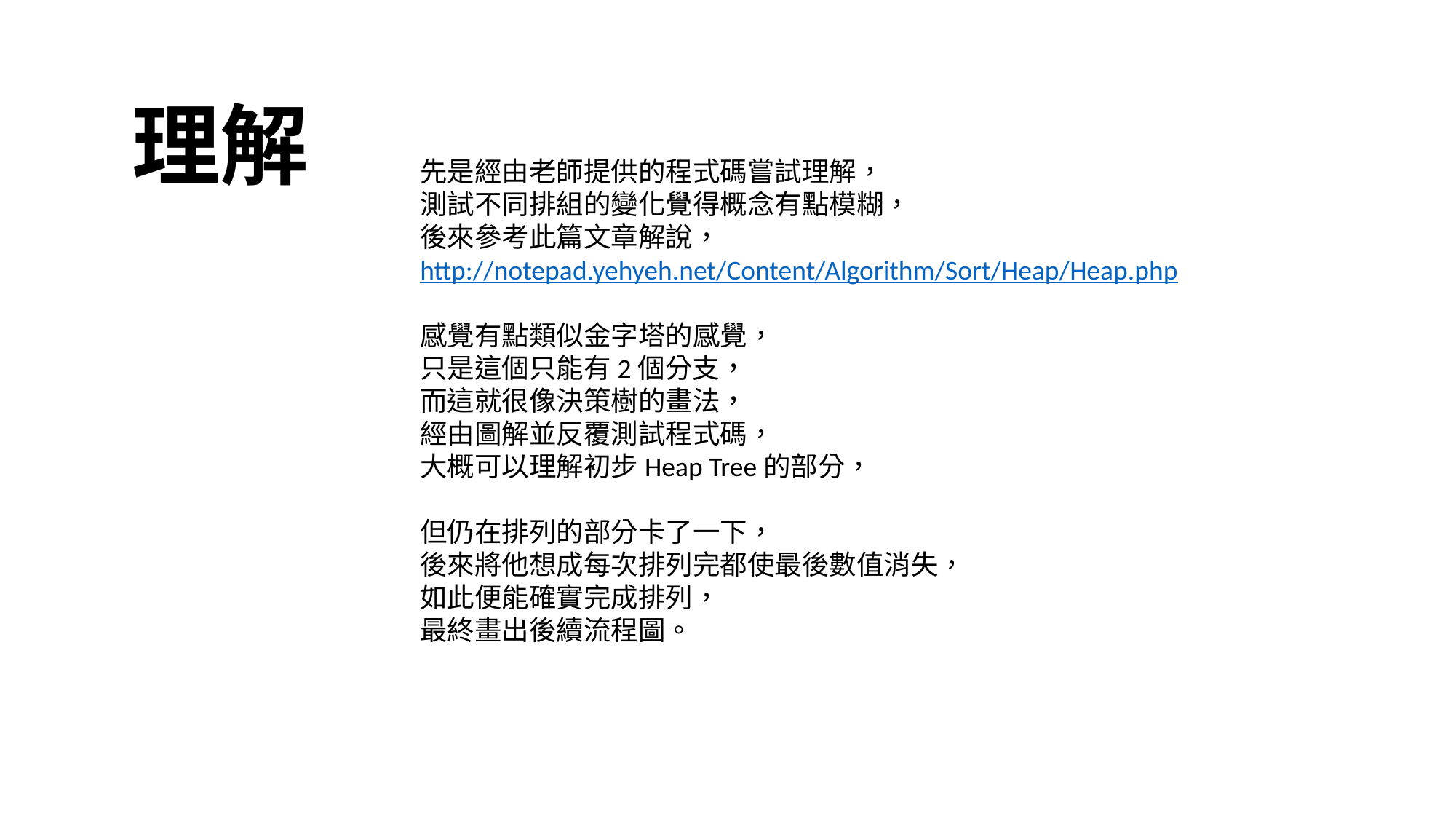

# 理解
先是經由老師提供的程式碼嘗試理解，
測試不同排組的變化覺得概念有點模糊，
後來參考此篇文章解說，
http://notepad.yehyeh.net/Content/Algorithm/Sort/Heap/Heap.php

感覺有點類似金字塔的感覺，
只是這個只能有2個分支，
而這就很像決策樹的畫法，
經由圖解並反覆測試程式碼，
大概可以理解初步Heap Tree的部分，

但仍在排列的部分卡了一下，
後來將他想成每次排列完都使最後數值消失，
如此便能確實完成排列，
最終畫出後續流程圖。